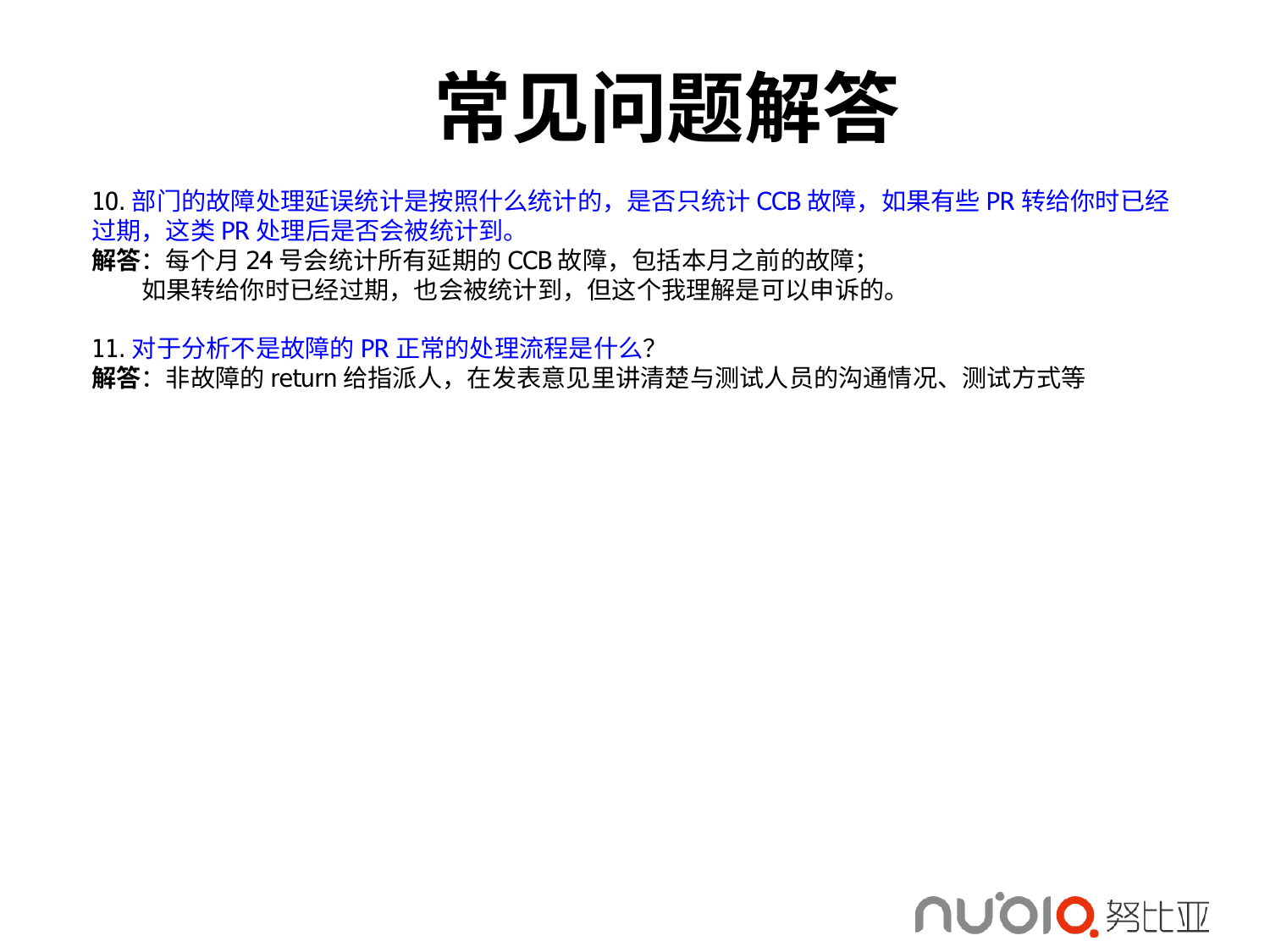

操作说明
常见问题解答
10.部门的故障处理延误统计是按照什么统计的，是否只统计CCB故障，如果有些PR转给你时已经过期，这类PR处理后是否会被统计到。
解答：每个月24号会统计所有延期的CCB故障，包括本月之前的故障；
        如果转给你时已经过期，也会被统计到，但这个我理解是可以申诉的。

11.对于分析不是故障的PR正常的处理流程是什么？
解答：非故障的return给指派人，在发表意见里讲清楚与测试人员的沟通情况、测试方式等